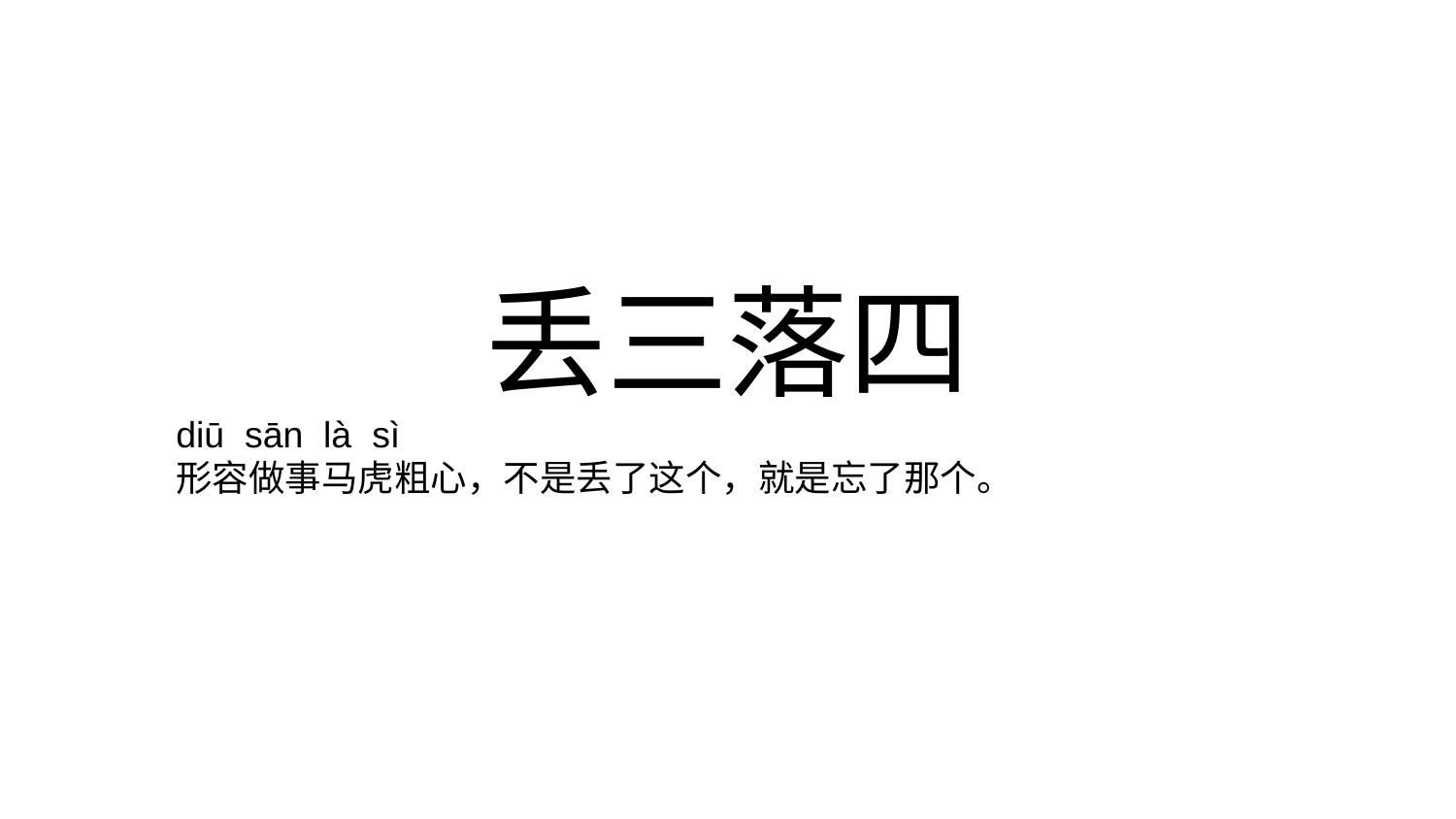

# 丢三落四
diū  sān  là  sì
形容做事马虎粗心，不是丢了这个，就是忘了那个。